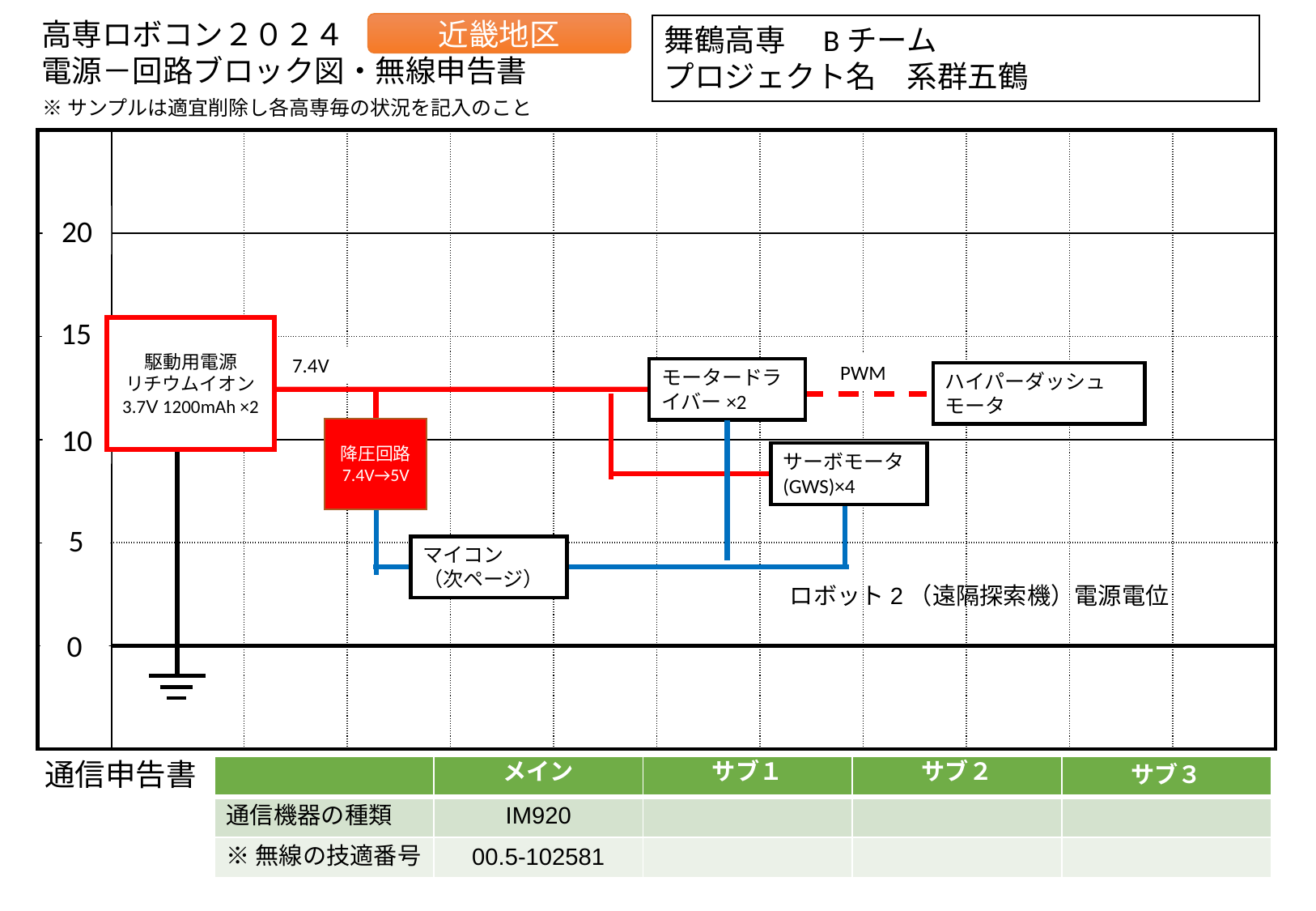

近畿地区
舞鶴高専　Bチーム
プロジェクト名　系群五鶴

駆動用電源
リチウムイオン
3.7V 1200mAh ×2

7.4V
PWM
モータードライバー×2
ハイパーダッシュモータ
降圧回路
7.4V→5V
サーボモータ(GWS)×4
マイコン
（次ページ）
ロボット2（遠隔探索機）電源電位
|  | メイン | サブ１ | サブ２ | サブ３ |
| --- | --- | --- | --- | --- |
| 通信機器の種類 | IM920 |  |  |  |
| ※無線の技適番号 | 00.5-102581 |  |  |  |